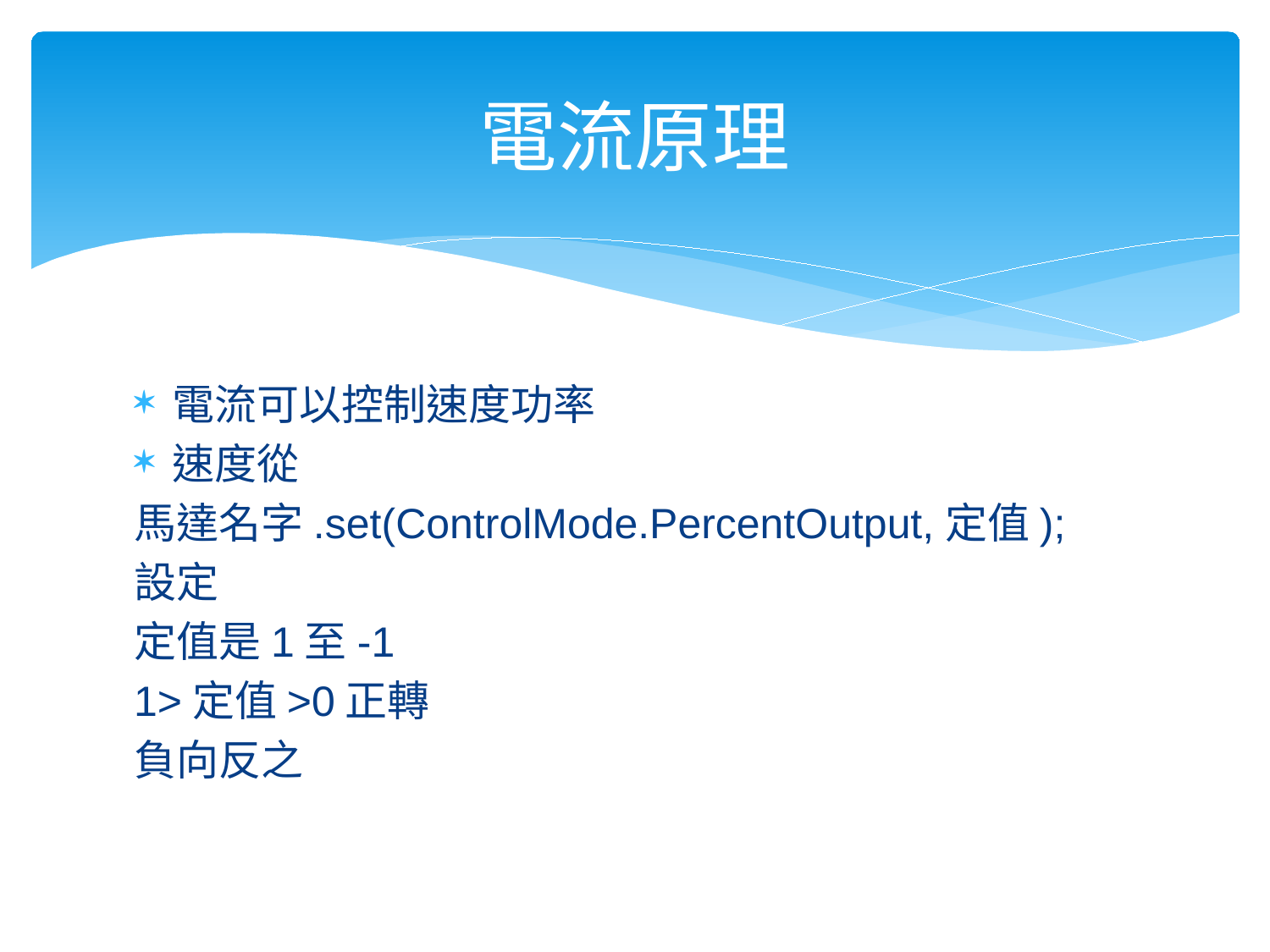

# 電流原理
電流可以控制速度功率
速度從
馬達名字.set(ControlMode.PercentOutput,定值);
設定
定值是1至-1
1>定值>0正轉
負向反之